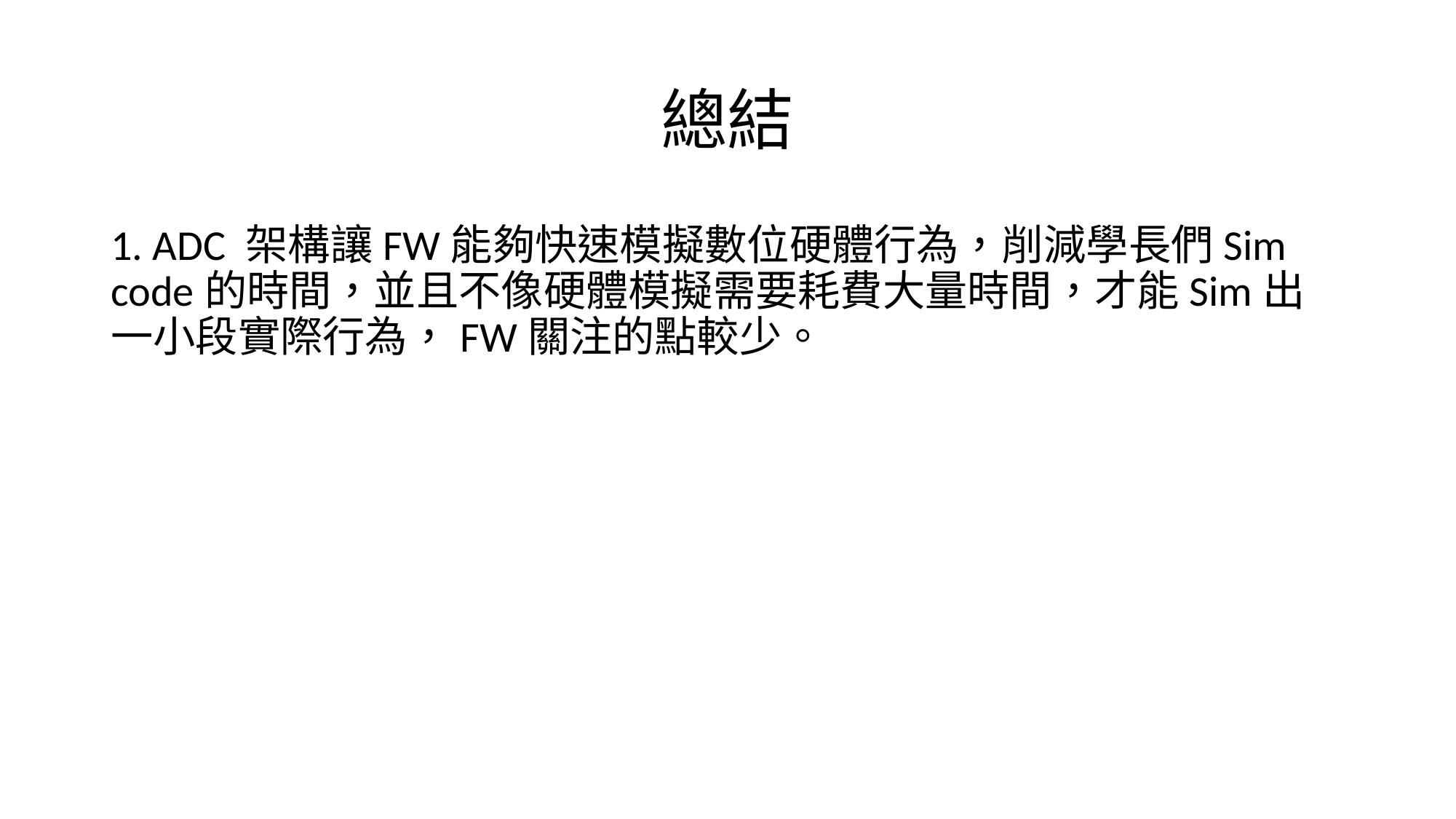

# 總結
1. ADC 架構讓FW能夠快速模擬數位硬體行為，削減學長們Sim code的時間，並且不像硬體模擬需要耗費大量時間，才能Sim出一小段實際行為，FW關注的點較少。